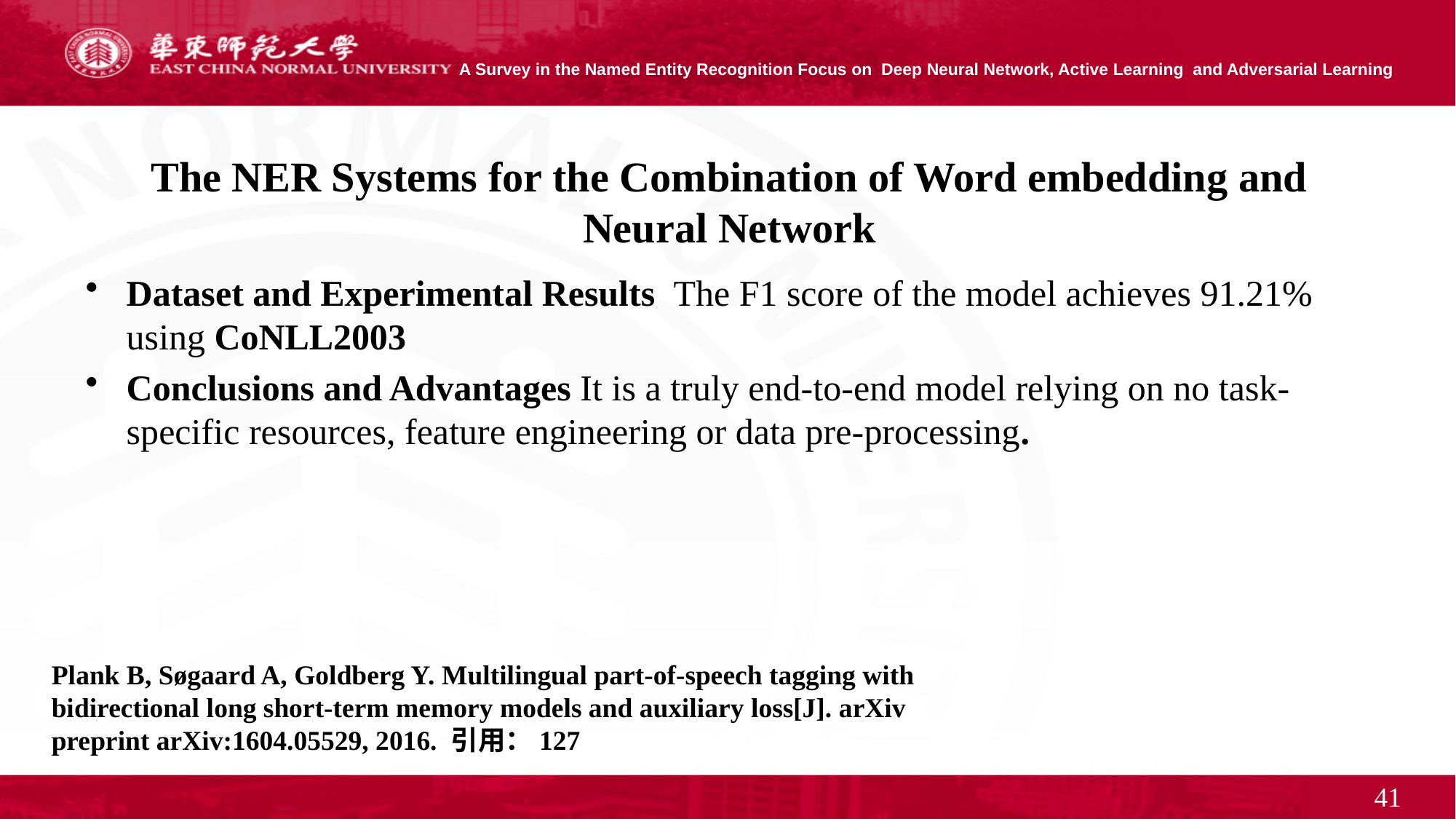

# The NER Systems for the Combination of Word embedding and Neural Network
Dataset and Experimental Results  The F1 score of the model achieves 91.21% using CoNLL2003
Conclusions and Advantages It is a truly end-to-end model relying on no task-specific resources, feature engineering or data pre-processing.

Plank B, Søgaard A, Goldberg Y. Multilingual part-of-speech tagging with bidirectional long short-term memory models and auxiliary loss[J]. arXiv preprint arXiv:1604.05529, 2016. 引用：127
41